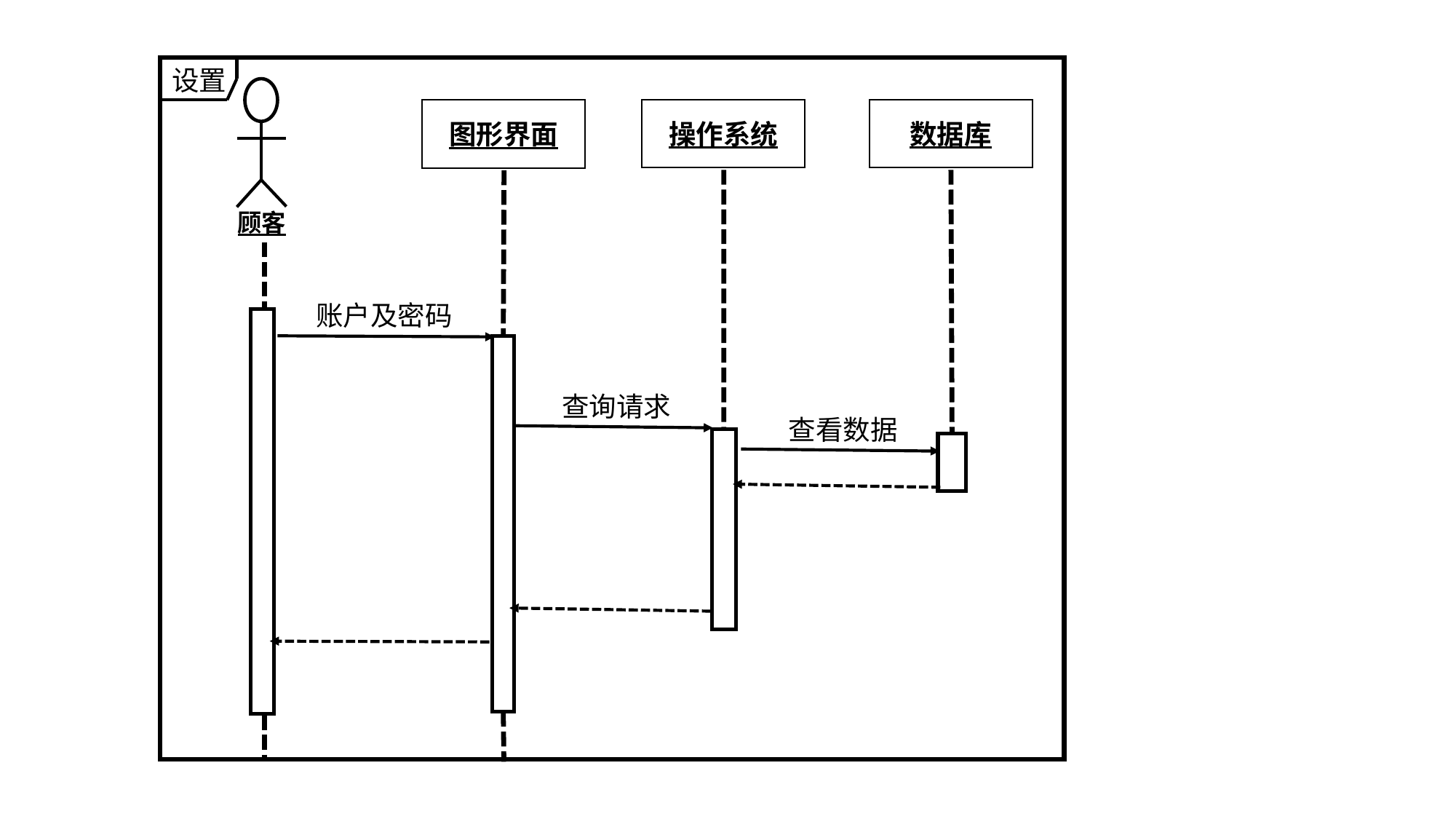

设置

顾客
操作系统
数据库
图形界面
账户及密码

查询请求
查看数据